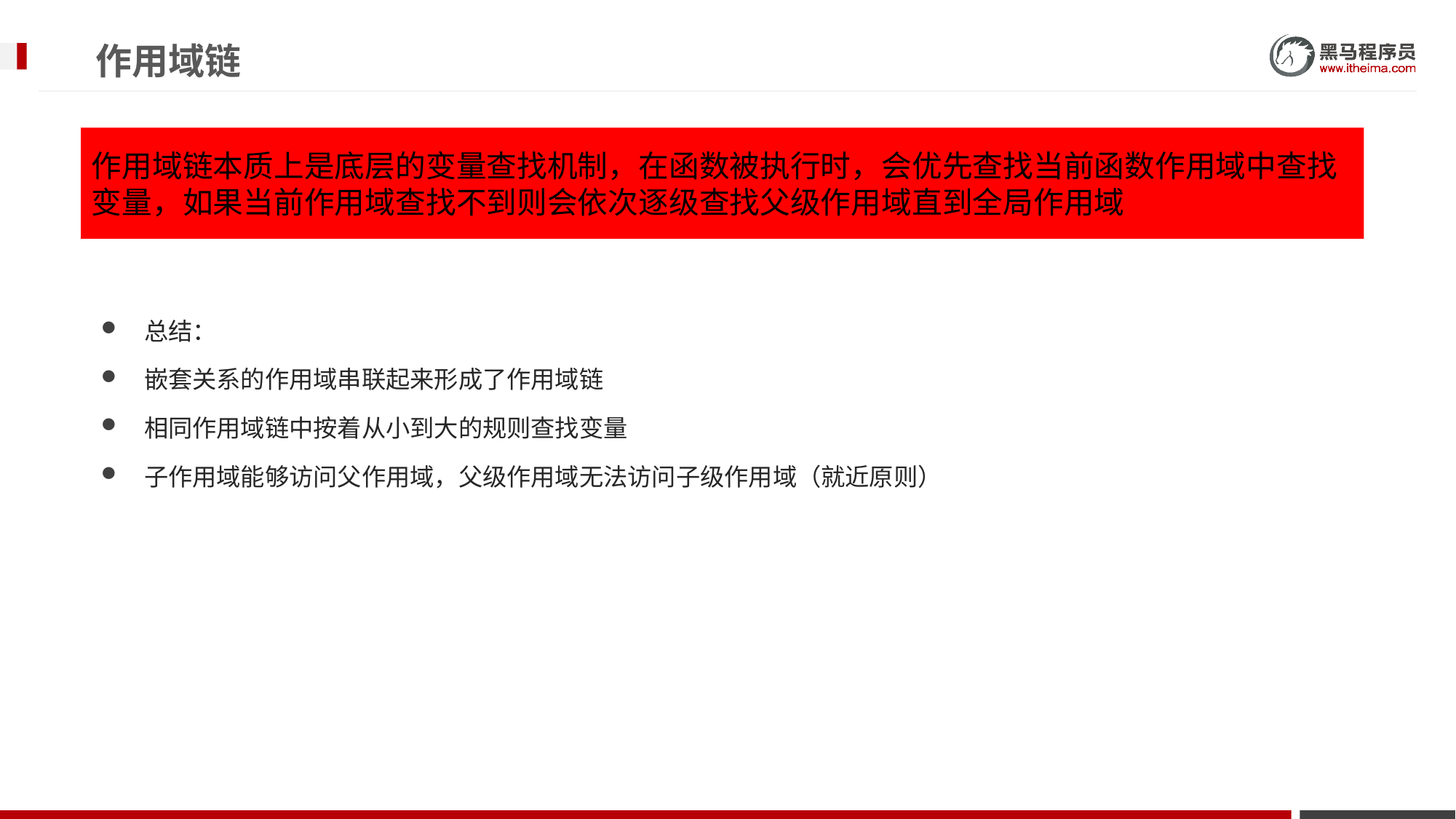

# 作用域链
作用域链本质上是底层的变量查找机制，在函数被执行时，会优先查找当前函数作用域中查找变量，如果当前作用域查找不到则会依次逐级查找父级作用域直到全局作用域
总结：
嵌套关系的作用域串联起来形成了作用域链
相同作用域链中按着从小到大的规则查找变量
子作用域能够访问父作用域，父级作用域无法访问子级作用域（就近原则）